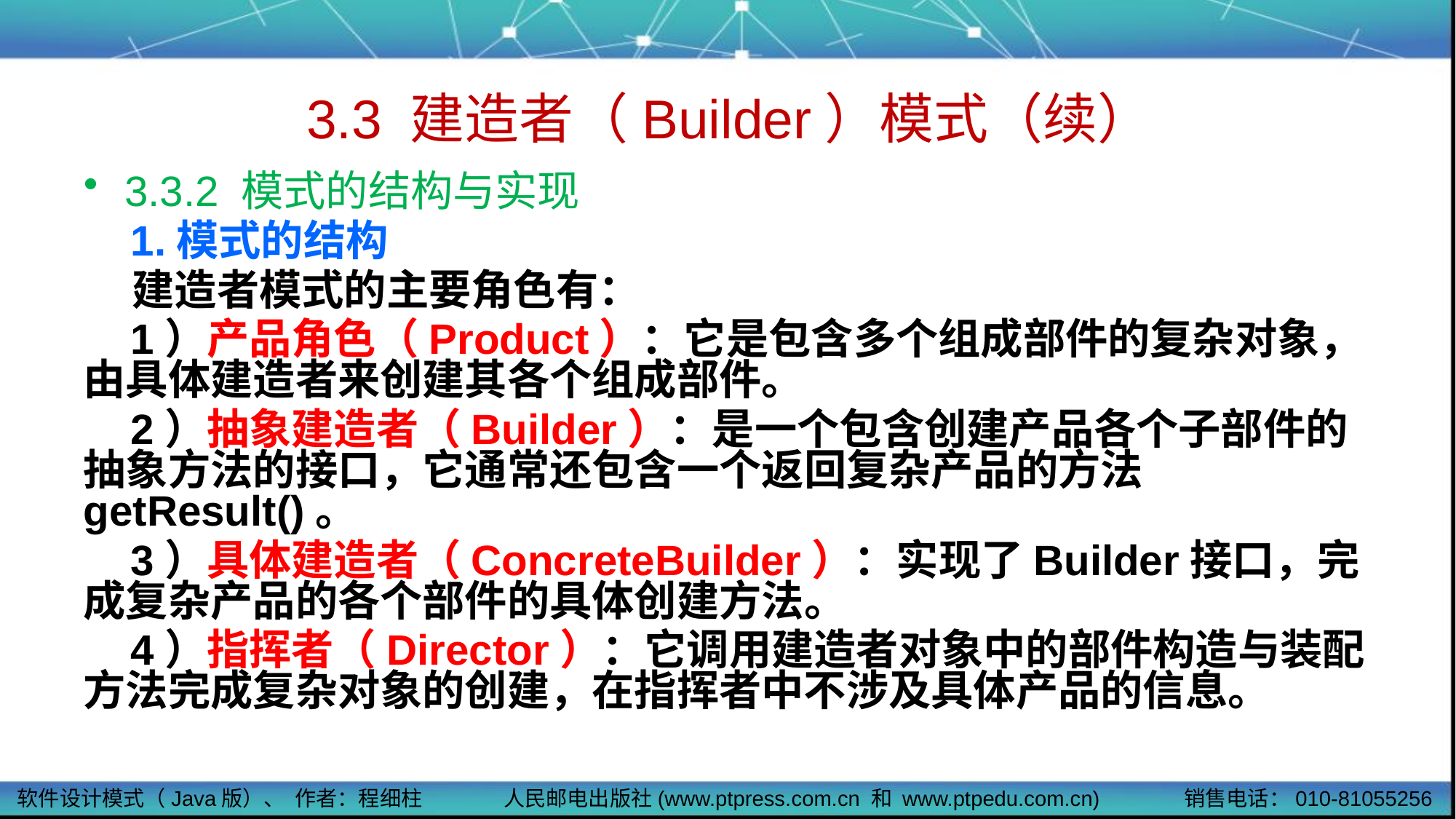

# 3.3 建造者（Builder）模式（续）
3.3.2 模式的结构与实现
    1.模式的结构
    建造者模式的主要角色有：
    1）产品角色（Product）：它是包含多个组成部件的复杂对象，由具体建造者来创建其各个组成部件。
    2）抽象建造者（Builder）：是一个包含创建产品各个子部件的抽象方法的接口，它通常还包含一个返回复杂产品的方法getResult()。
    3）具体建造者（ConcreteBuilder）：实现了Builder接口，完成复杂产品的各个部件的具体创建方法。
    4）指挥者（Director）：它调用建造者对象中的部件构造与装配方法完成复杂对象的创建，在指挥者中不涉及具体产品的信息。
软件设计模式（Java版）、  作者：程细柱
人民邮电出版社(www.ptpress.com.cn 和 www.ptpedu.com.cn)
销售电话：010-81055256